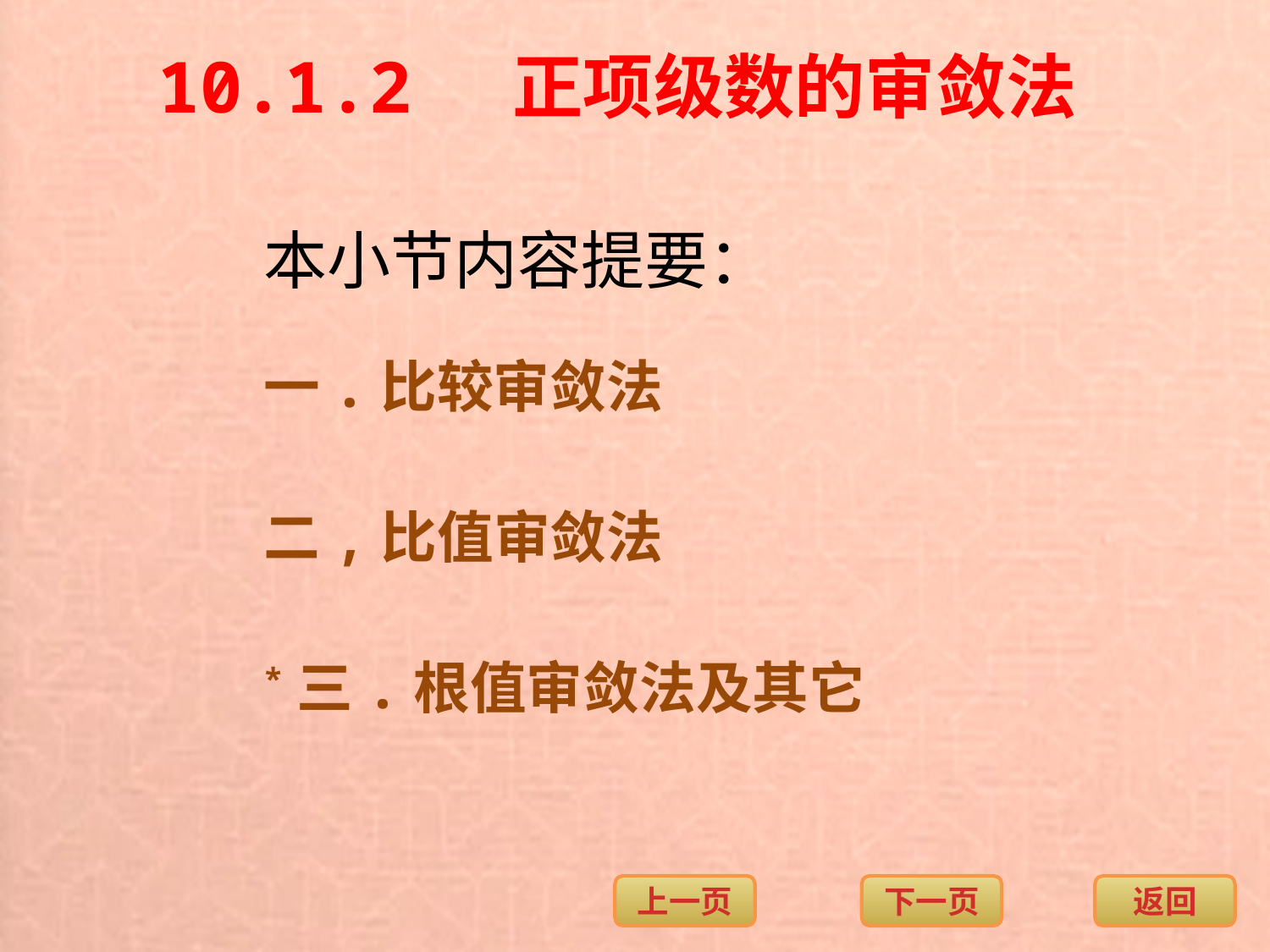

10.1.2  正项级数的审敛法
本小节内容提要：
一.比较审敛法
二,比值审敛法
*三.根值审敛法及其它